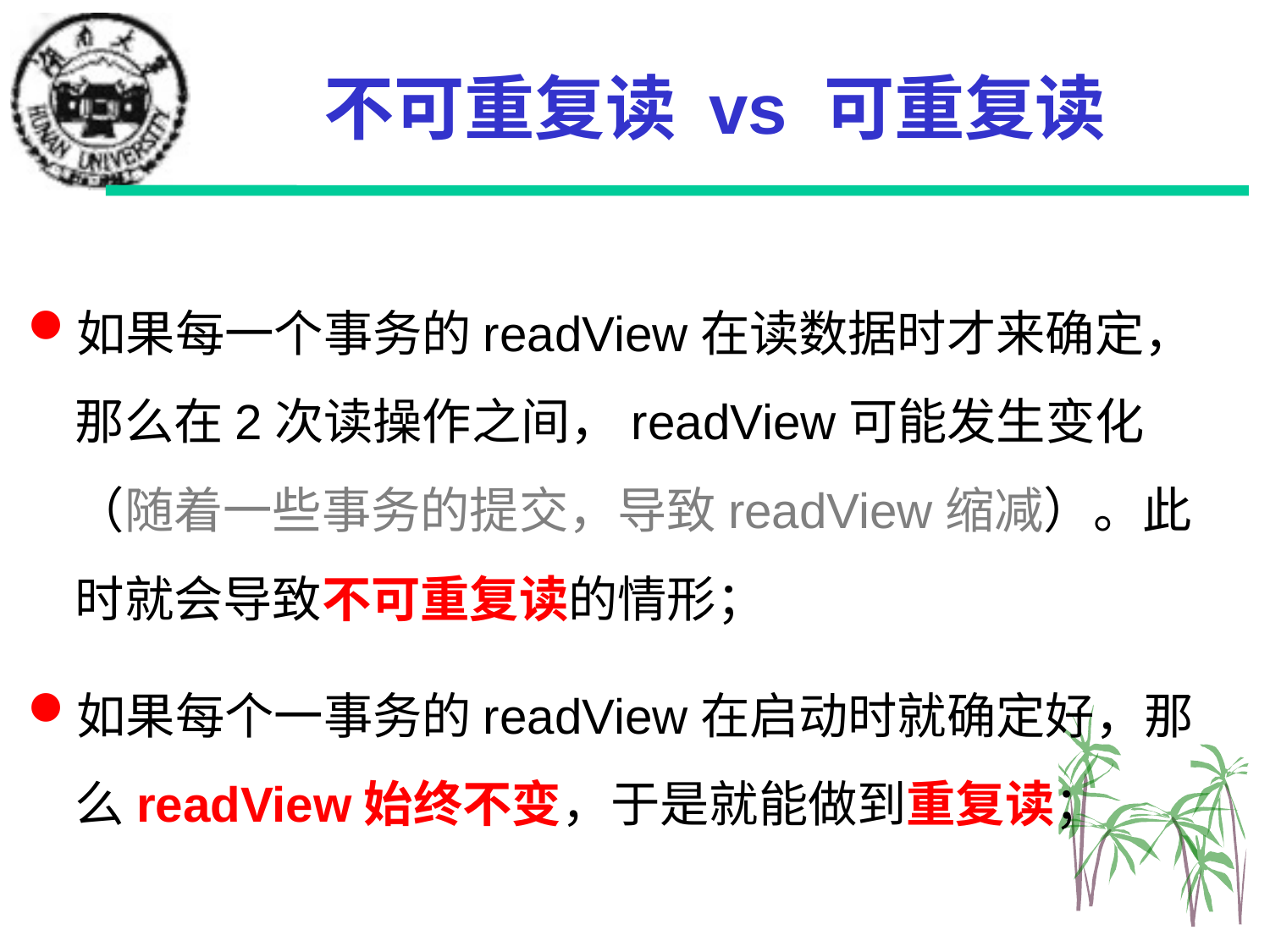

# 不可重复读 vs 可重复读
如果每一个事务的readView在读数据时才来确定，那么在2次读操作之间，readView可能发生变化（随着一些事务的提交，导致readView缩减）。此时就会导致不可重复读的情形；
如果每个一事务的readView在启动时就确定好，那么readView始终不变，于是就能做到重复读；